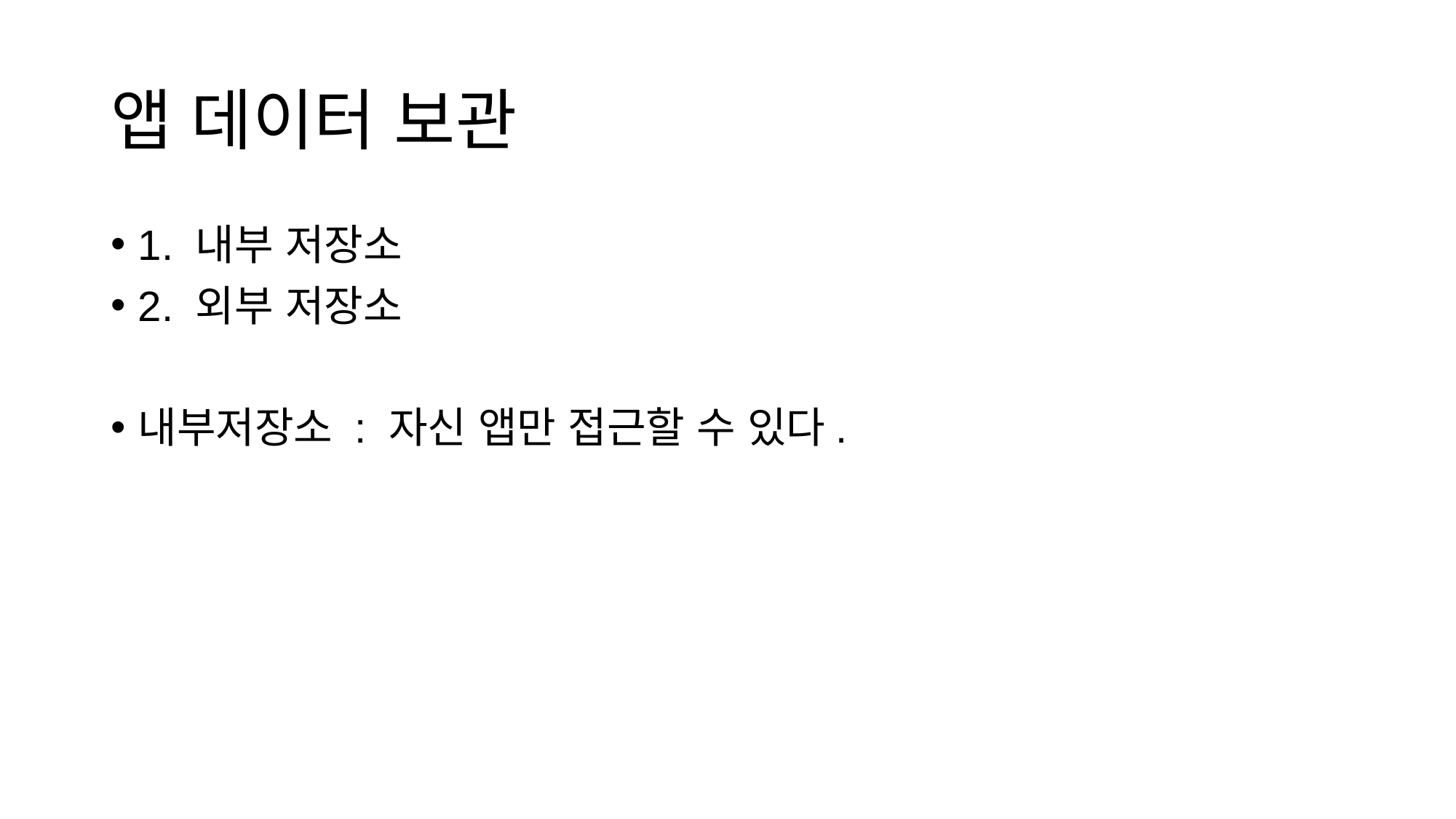

# 앱 데이터 보관
1. 내부 저장소
2. 외부 저장소

내부저장소 : 자신 앱만 접근할 수 있다.